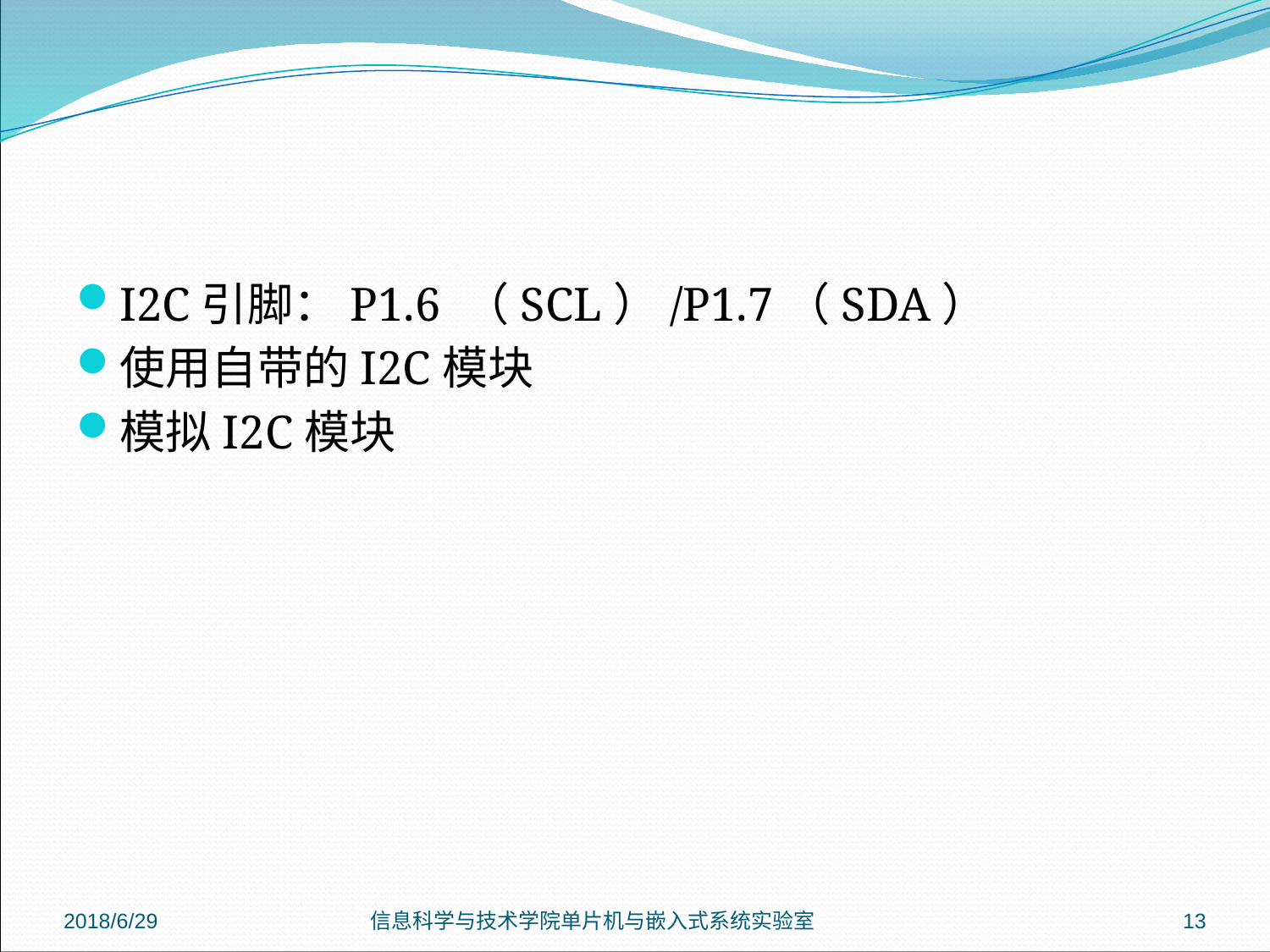

#
I2C引脚：P1.6 （SCL）/P1.7（SDA）
使用自带的I2C模块
模拟I2C模块
2018/6/29
信息科学与技术学院单片机与嵌入式系统实验室
13